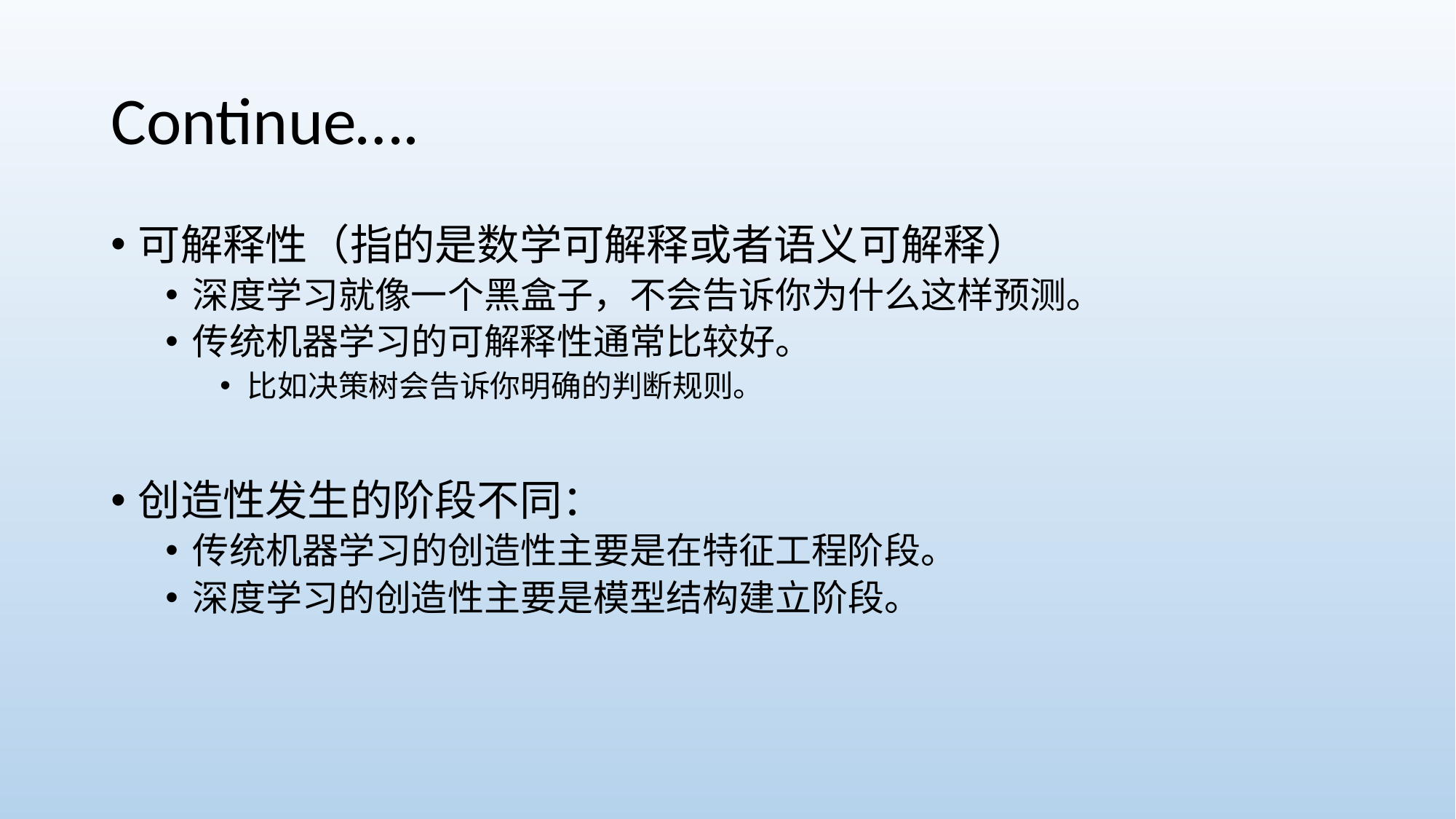

# Continue….
可解释性（指的是数学可解释或者语义可解释）
深度学习就像一个黑盒子，不会告诉你为什么这样预测。
传统机器学习的可解释性通常比较好。
比如决策树会告诉你明确的判断规则。

创造性发生的阶段不同：
传统机器学习的创造性主要是在特征工程阶段。
深度学习的创造性主要是模型结构建立阶段。